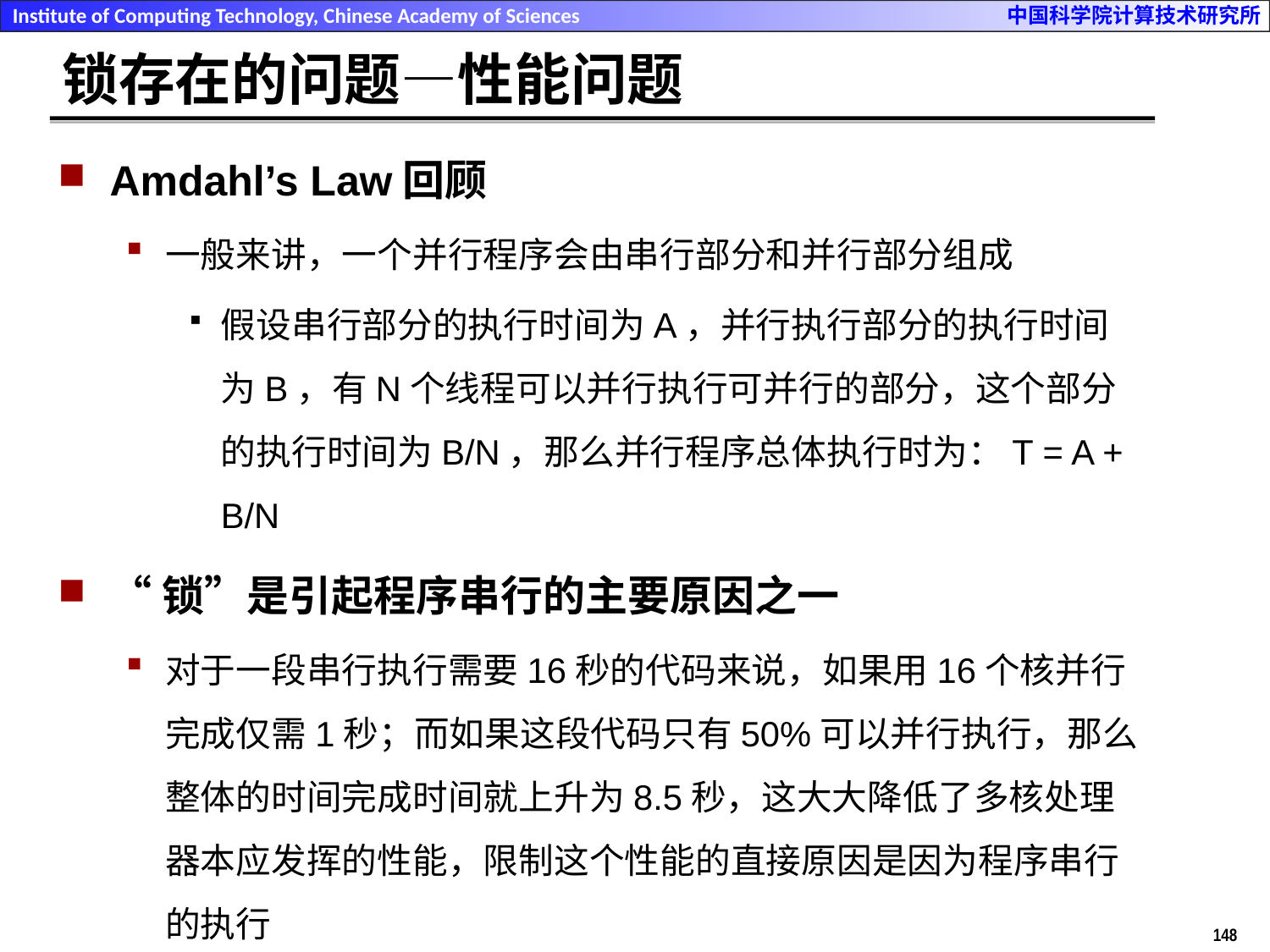

# 锁存在的问题—性能问题
Amdahl’s Law回顾
一般来讲，一个并行程序会由串行部分和并行部分组成
假设串行部分的执行时间为A，并行执行部分的执行时间为B，有N个线程可以并行执行可并行的部分，这个部分的执行时间为B/N，那么并行程序总体执行时为：T = A + B/N
“锁”是引起程序串行的主要原因之一
对于一段串行执行需要16秒的代码来说，如果用16个核并行完成仅需1秒；而如果这段代码只有50%可以并行执行，那么整体的时间完成时间就上升为8.5秒，这大大降低了多核处理器本应发挥的性能，限制这个性能的直接原因是因为程序串行的执行